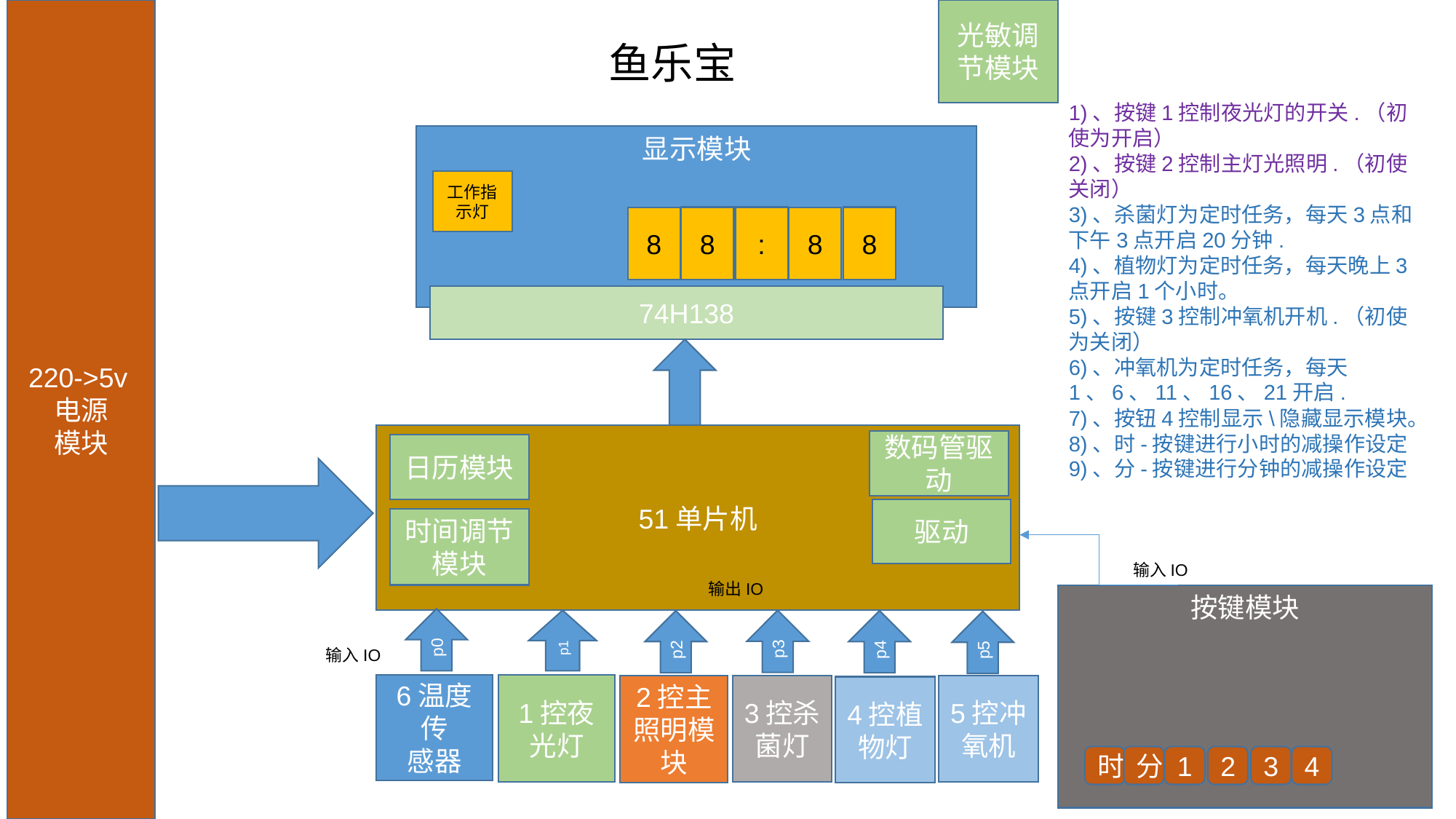

220->5v电源
模块
光敏调节模块
鱼乐宝
1)、按键1控制夜光灯的开关.（初使为开启）
2)、按键2控制主灯光照明.（初使关闭）
3)、杀菌灯为定时任务，每天3点和下午3点开启20分钟.
4)、植物灯为定时任务，每天晚上3点开启1个小时。
5)、按键3控制冲氧机开机.（初使为关闭）
6)、冲氧机为定时任务，每天1、6、11、16、21开启.
7)、按钮4控制显示\隐藏显示模块。
8)、时-按键进行小时的减操作设定
9)、分-按键进行分钟的减操作设定

显示模块
工作指示灯
8
:
8
8
8
74H138

51单片机
数码管驱动
日历模块

驱动
时间调节模块
输入IO
输出IO
按键模块
p1
p0
p3
p2
p4
p5
输入IO
1控夜光灯
6温度传
感器
5控冲氧机
2控主照明模块
3控杀菌灯
4控植物灯
分
2
3
4
时
1